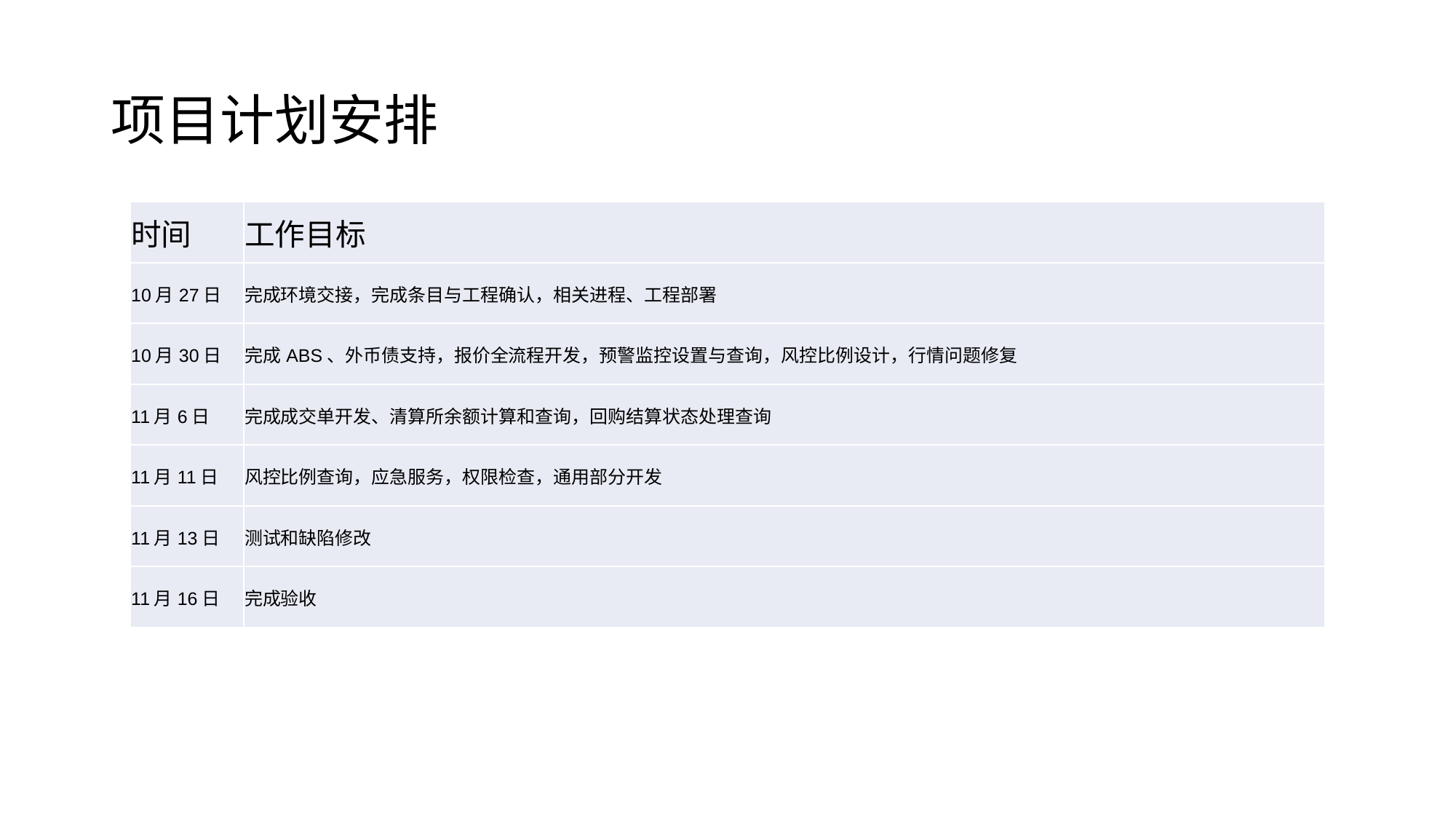

# 项目计划安排
| 时间 | 工作目标 |
| --- | --- |
| 10月27日 | 完成环境交接，完成条目与工程确认，相关进程、工程部署 |
| 10月30日 | 完成ABS、外币债支持，报价全流程开发，预警监控设置与查询，风控比例设计，行情问题修复 |
| 11月6日 | 完成成交单开发、清算所余额计算和查询，回购结算状态处理查询 |
| 11月11日 | 风控比例查询，应急服务，权限检查，通用部分开发 |
| 11月13日 | 测试和缺陷修改 |
| 11月16日 | 完成验收 |